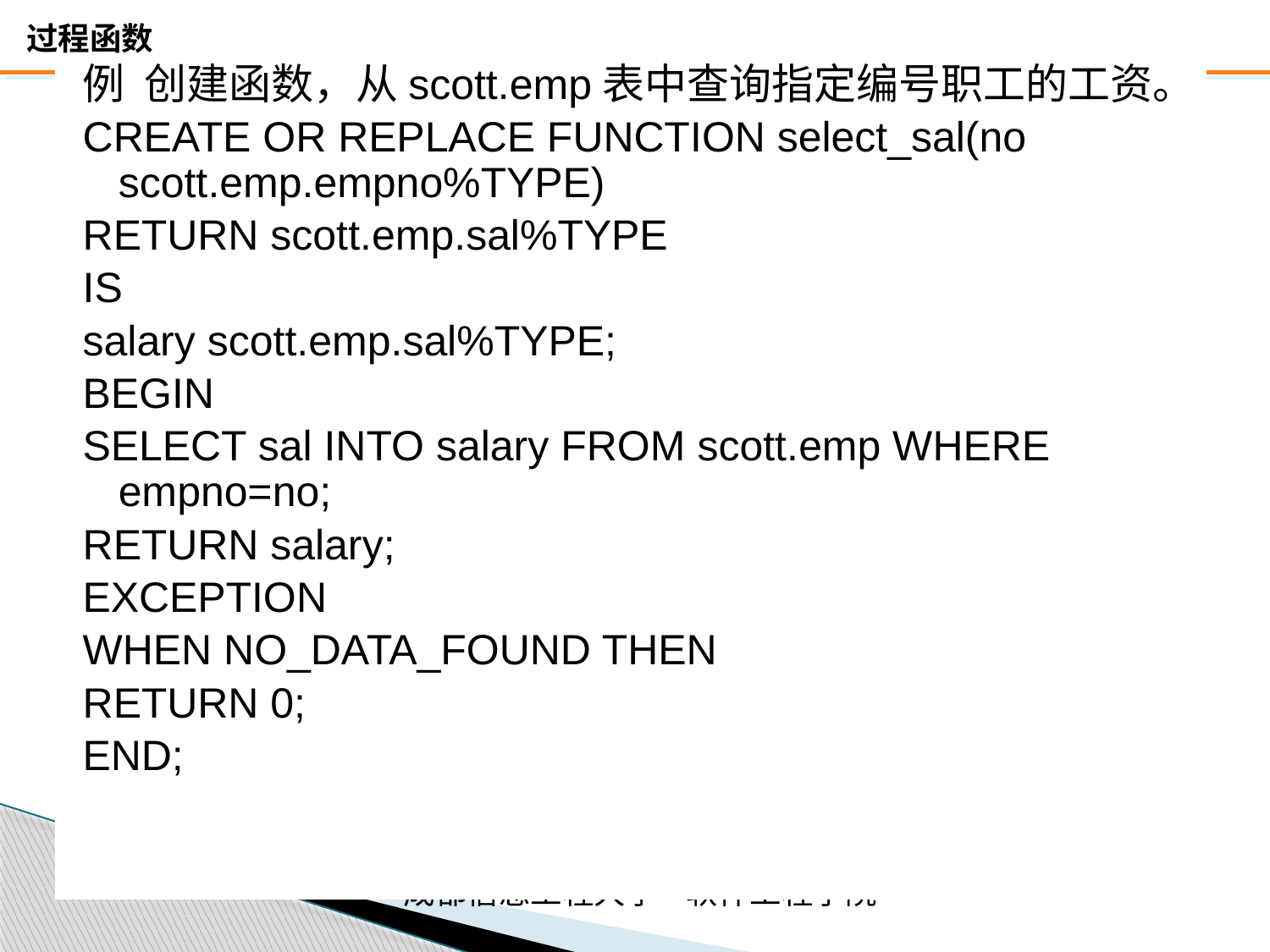

例  创建函数，从scott.emp表中查询指定编号职工的工资。
CREATE OR REPLACE FUNCTION select_sal(no scott.emp.empno%TYPE)
RETURN scott.emp.sal%TYPE
IS
salary scott.emp.sal%TYPE;
BEGIN
SELECT sal INTO salary FROM scott.emp WHERE empno=no;
RETURN salary;
EXCEPTION
WHEN NO_DATA_FOUND THEN
RETURN 0;
END;